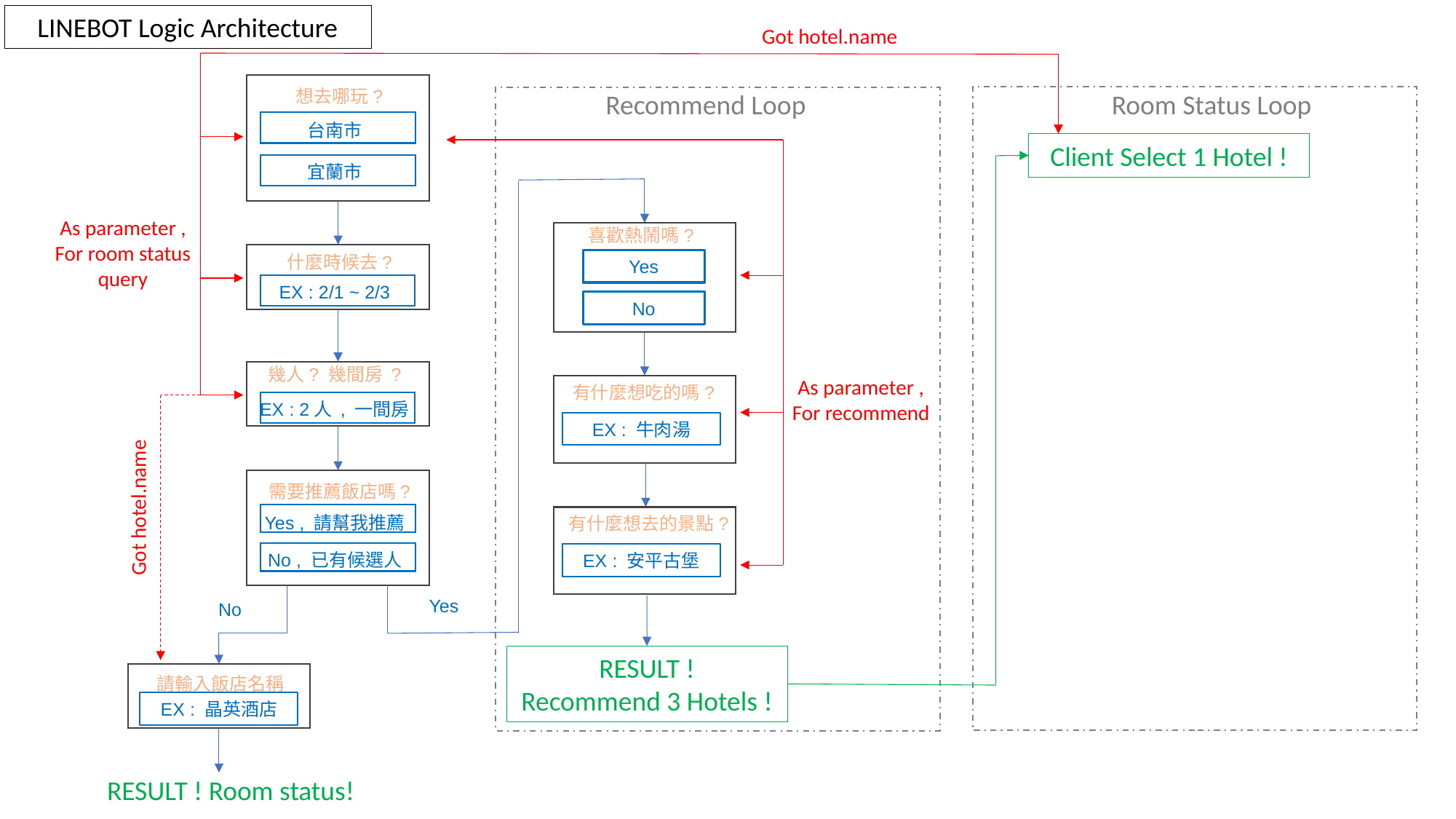

LINEBOT Logic Architecture
Got hotel.name

想去哪玩?

台南市
宜蘭市

Recommend Loop
Room Status Loop

Client Select 1 Hotel !
As parameter ,
For room status
query
喜歡熱鬧嗎?

什麼時候去?
Yes

EX : 2/1 ~ 2/3
No
幾人? 幾間房 ?

As parameter ,
For recommend
有什麼想吃的嗎?

EX : 2人 , 一間房
EX : 牛肉湯

需要推薦飯店嗎?

Yes , 請幫我推薦
No , 已有候選人

Got hotel.name
有什麼想去的景點?

EX : 安平古堡
Yes
No
RESULT !
Recommend 3 Hotels !

請輸入飯店名稱
EX : 晶英酒店
RESULT ! Room status!